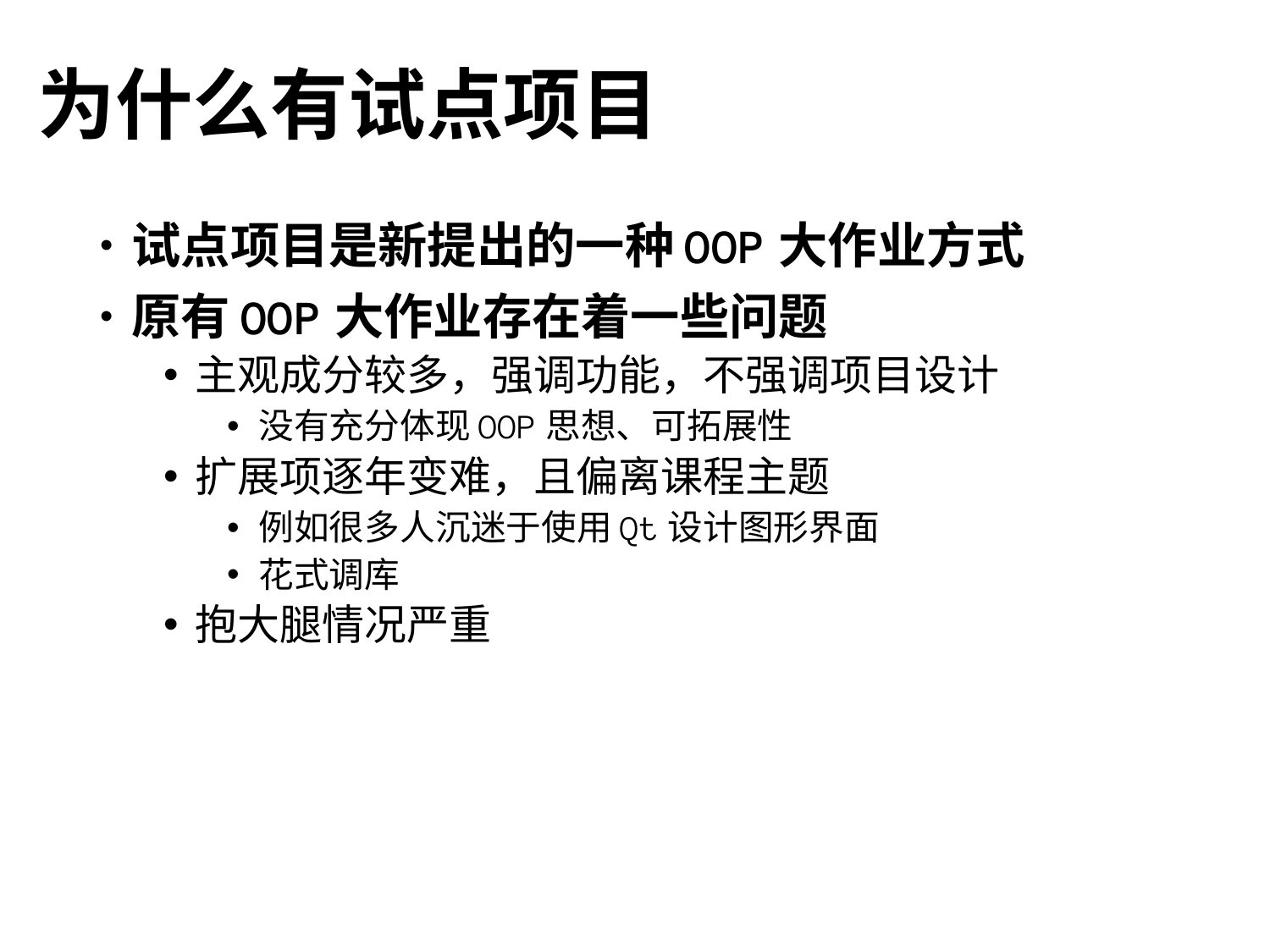

# 为什么有试点项目
试点项目是新提出的一种OOP大作业方式
原有OOP大作业存在着一些问题
主观成分较多，强调功能，不强调项目设计
没有充分体现OOP思想、可拓展性
扩展项逐年变难，且偏离课程主题
例如很多人沉迷于使用Qt设计图形界面
花式调库
抱大腿情况严重